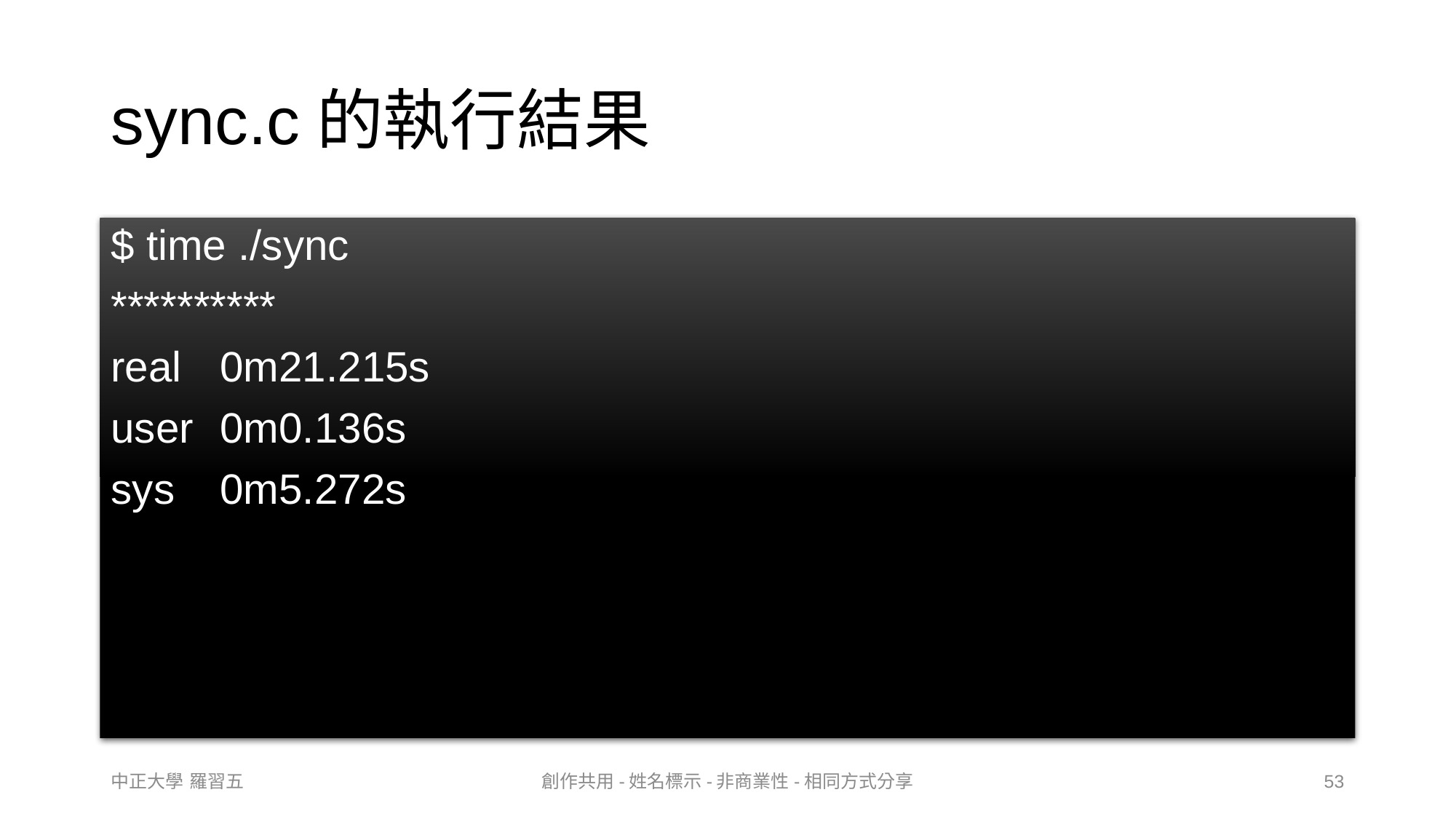

# sync.c的執行結果
$ time ./sync
**********
real	0m21.215s
user	0m0.136s
sys	0m5.272s
中正大學 羅習五
創作共用-姓名標示-非商業性-相同方式分享
53